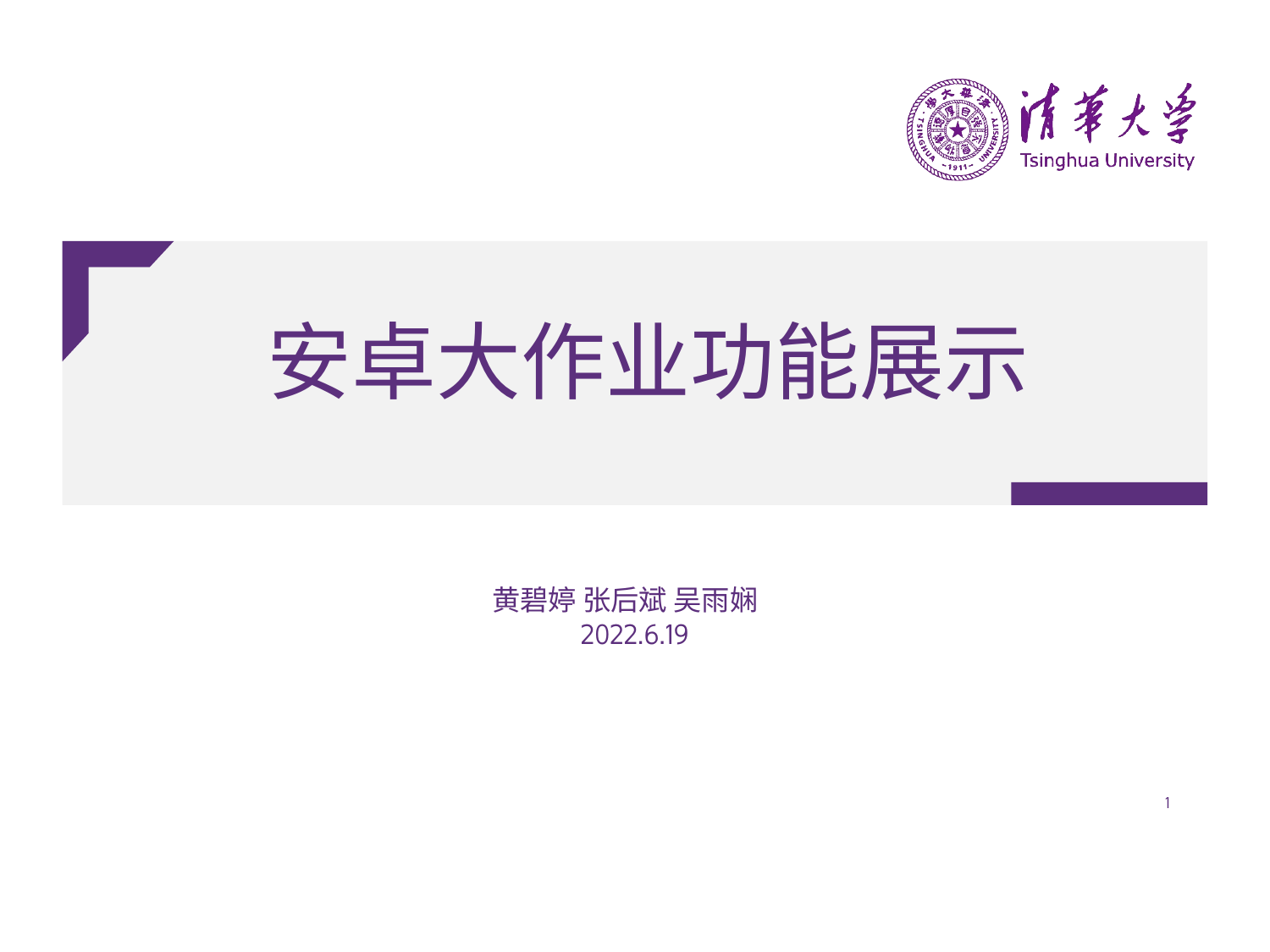

# 安卓大作业功能展示
黄碧婷 张后斌 吴雨娴
2022.6.19
1